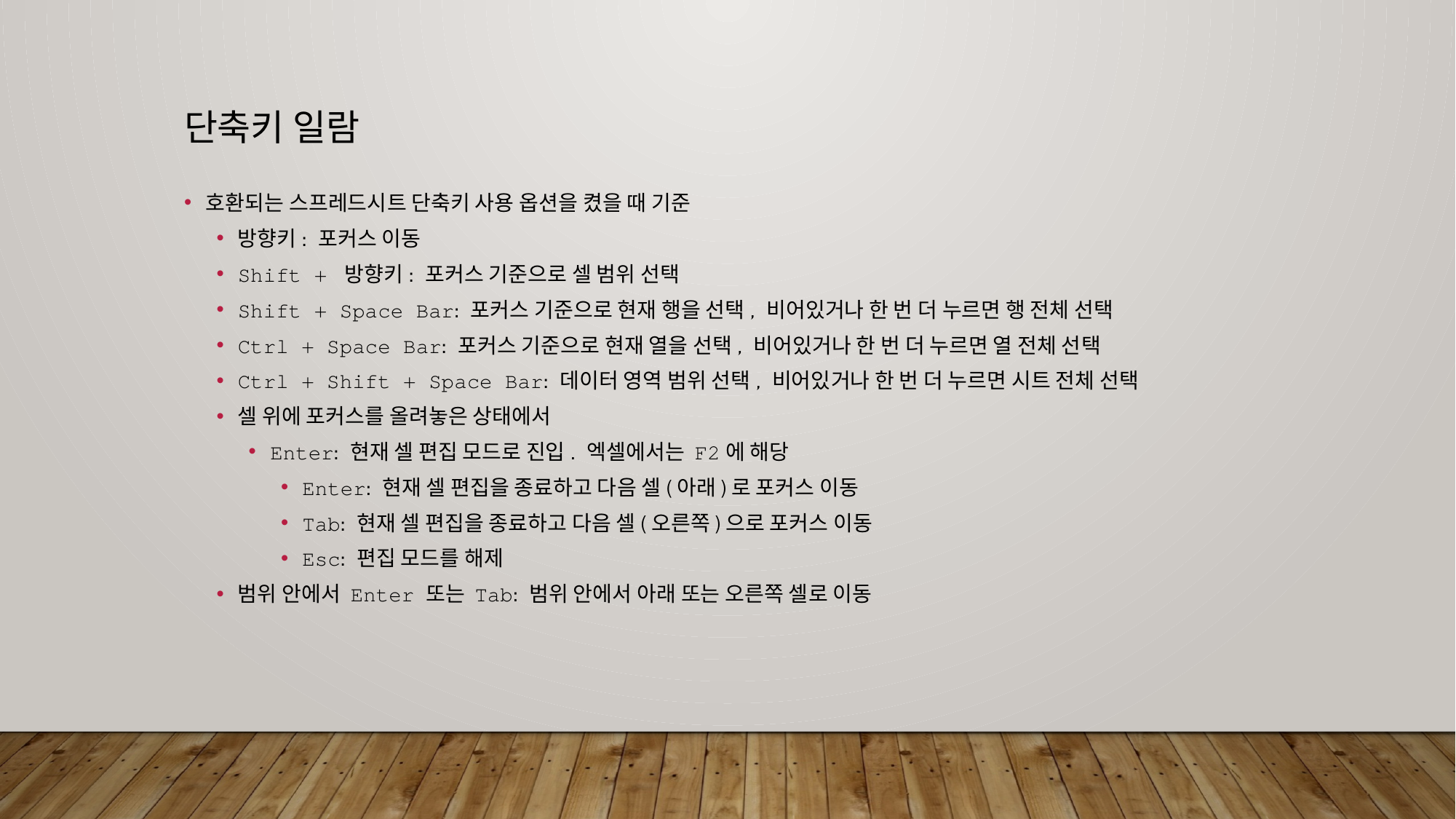

# 단축키 일람
호환되는 스프레드시트 단축키 사용 옵션을 켰을 때 기준
방향키: 포커스 이동
Shift + 방향키: 포커스 기준으로 셀 범위 선택
Shift + Space Bar: 포커스 기준으로 현재 행을 선택, 비어있거나 한 번 더 누르면 행 전체 선택
Ctrl + Space Bar: 포커스 기준으로 현재 열을 선택, 비어있거나 한 번 더 누르면 열 전체 선택
Ctrl + Shift + Space Bar: 데이터 영역 범위 선택, 비어있거나 한 번 더 누르면 시트 전체 선택
셀 위에 포커스를 올려놓은 상태에서
Enter: 현재 셀 편집 모드로 진입. 엑셀에서는 F2에 해당
Enter: 현재 셀 편집을 종료하고 다음 셀(아래)로 포커스 이동
Tab: 현재 셀 편집을 종료하고 다음 셀(오른쪽)으로 포커스 이동
Esc: 편집 모드를 해제
범위 안에서 Enter 또는 Tab: 범위 안에서 아래 또는 오른쪽 셀로 이동